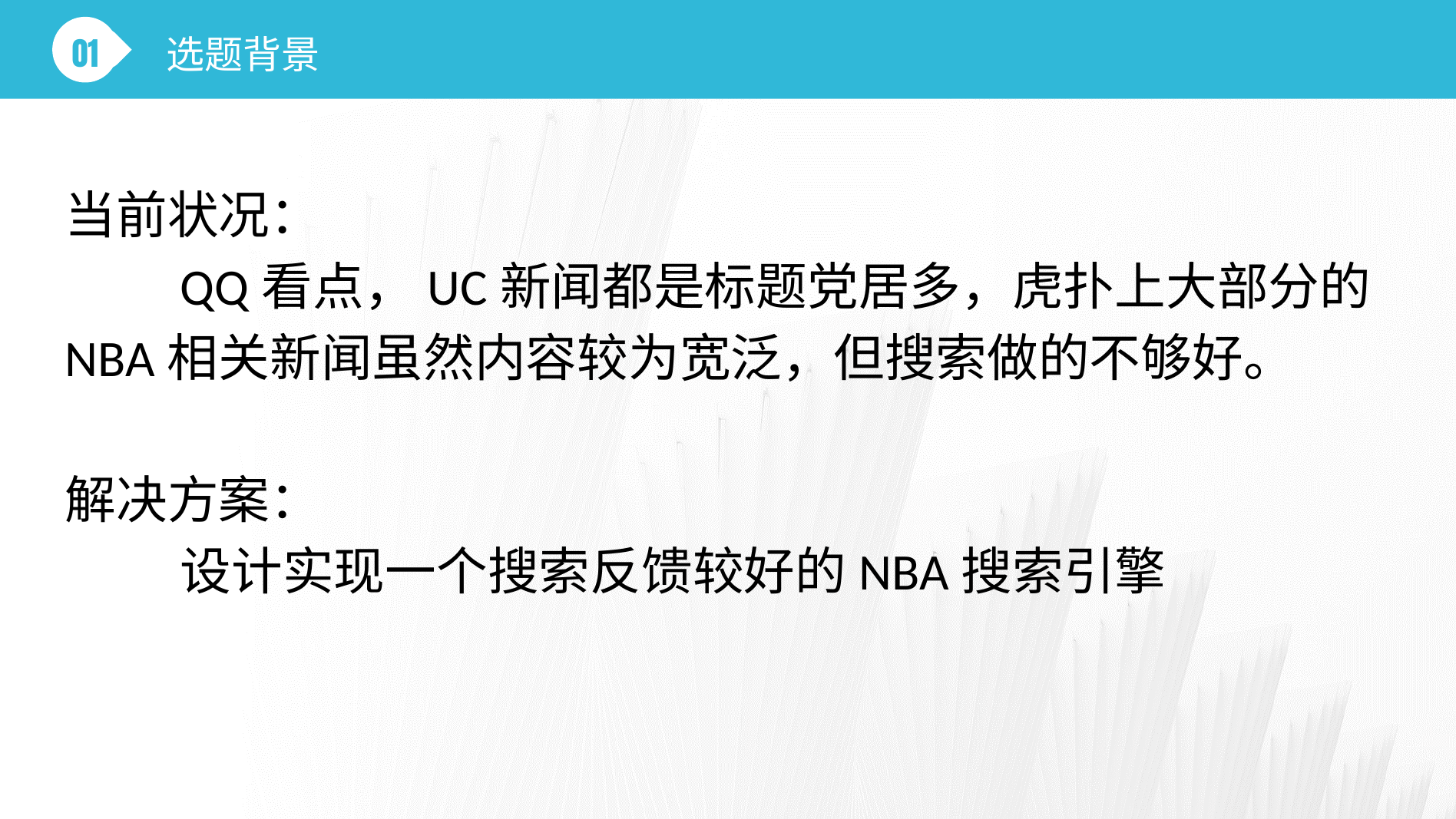

选题背景
01
当前状况：
	QQ看点，UC新闻都是标题党居多，虎扑上大部分的NBA相关新闻虽然内容较为宽泛，但搜索做的不够好。

解决方案：
	设计实现一个搜索反馈较好的NBA搜索引擎
01